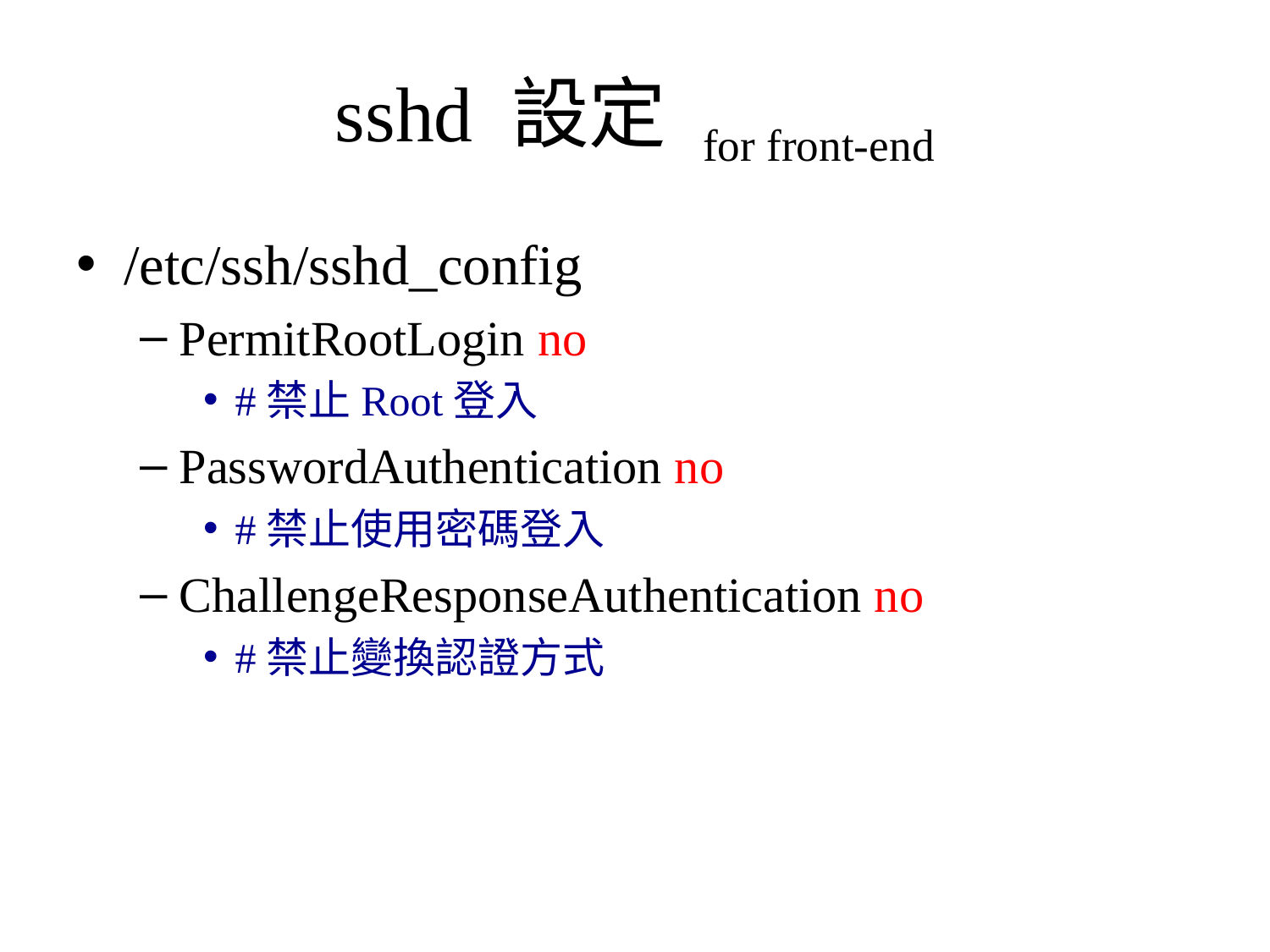

# sshd 設定 for front-end
/etc/ssh/sshd_config
PermitRootLogin no
#禁止Root登入
PasswordAuthentication no
#禁止使用密碼登入
ChallengeResponseAuthentication no
#禁止變換認證方式